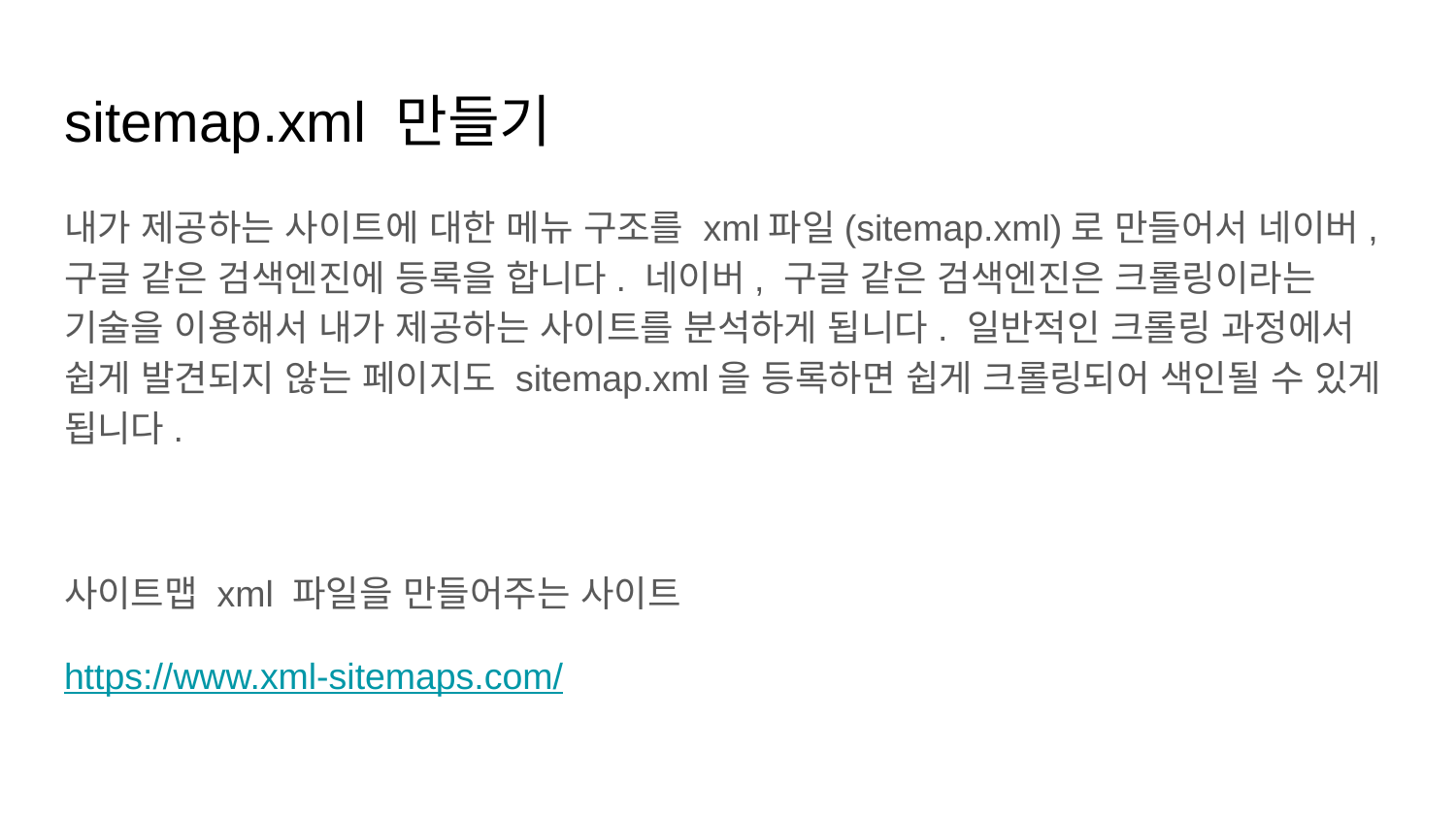

# sitemap.xml 만들기
내가 제공하는 사이트에 대한 메뉴 구조를 xml파일(sitemap.xml)로 만들어서 네이버, 구글 같은 검색엔진에 등록을 합니다. 네이버, 구글 같은 검색엔진은 크롤링이라는 기술을 이용해서 내가 제공하는 사이트를 분석하게 됩니다. 일반적인 크롤링 과정에서 쉽게 발견되지 않는 페이지도 sitemap.xml을 등록하면 쉽게 크롤링되어 색인될 수 있게 됩니다.

사이트맵 xml 파일을 만들어주는 사이트
https://www.xml-sitemaps.com/